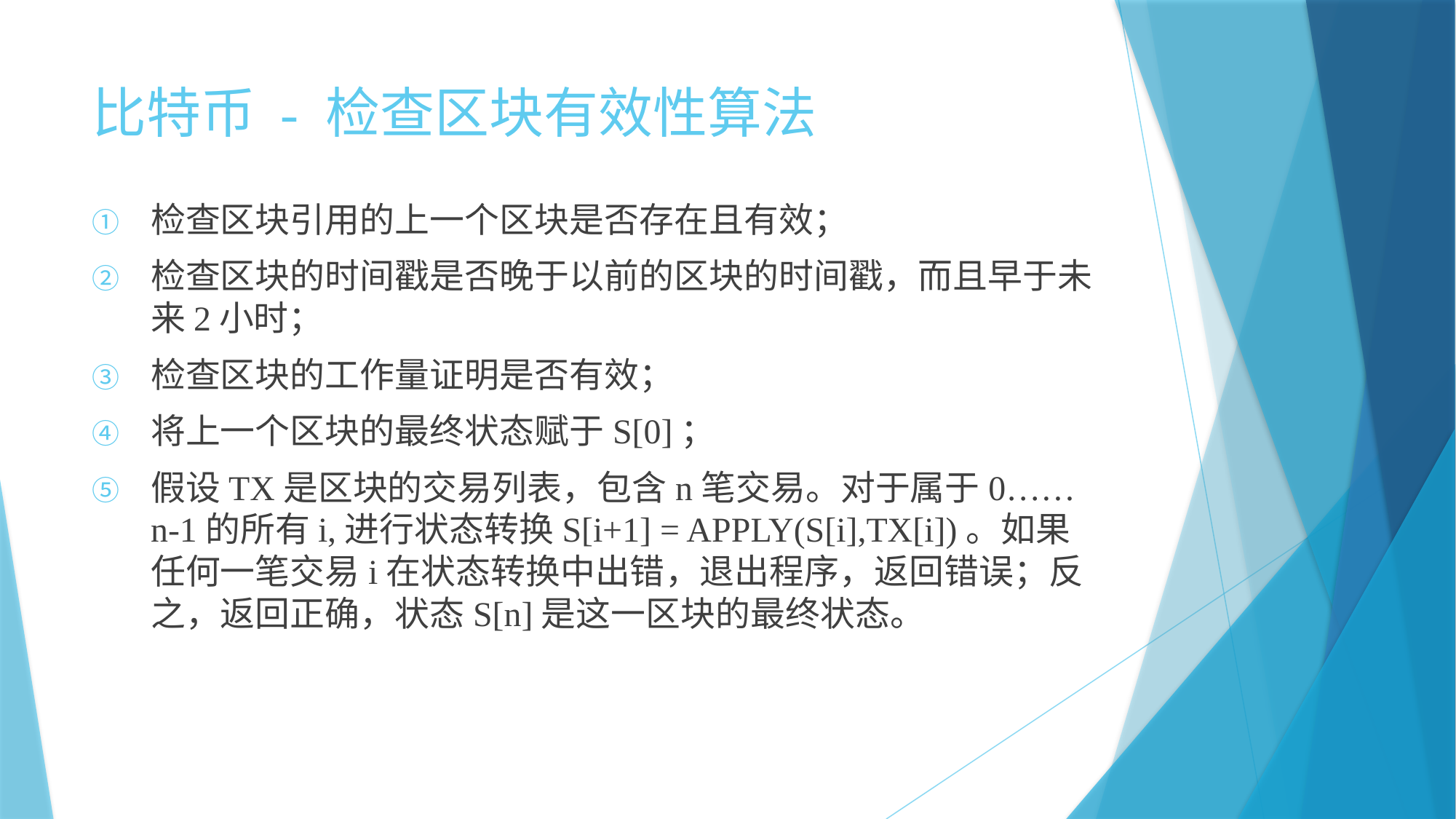

# 比特币 - 检查区块有效性算法
检查区块引用的上一个区块是否存在且有效；
检查区块的时间戳是否晚于以前的区块的时间戳，而且早于未来2小时；
检查区块的工作量证明是否有效；
将上一个区块的最终状态赋于S[0]；
假设TX是区块的交易列表，包含n笔交易。对于属于0……n-1的所有i,进行状态转换S[i+1] = APPLY(S[i],TX[i])。如果任何一笔交易i在状态转换中出错，退出程序，返回错误；反之，返回正确，状态S[n]是这一区块的最终状态。